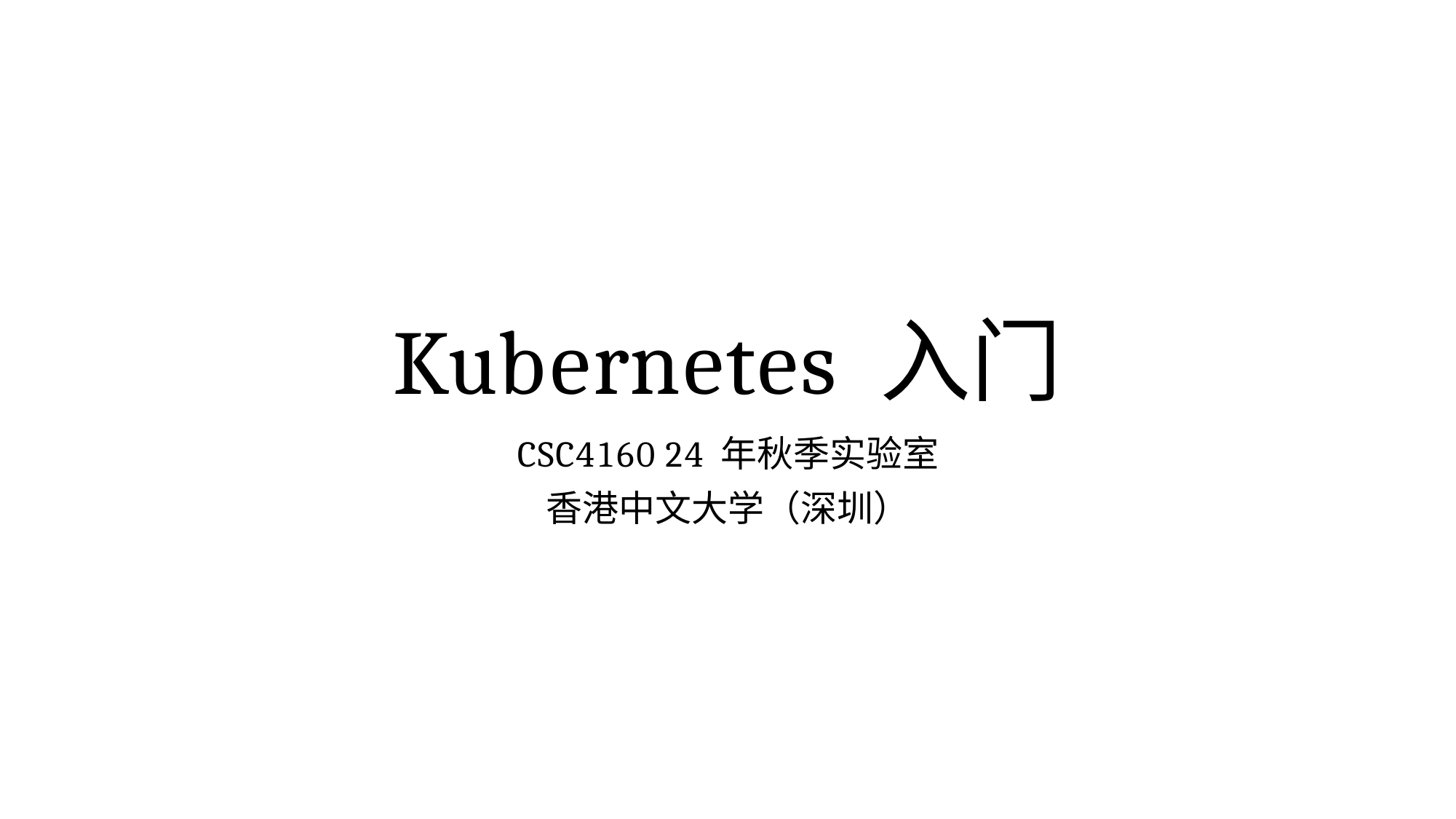

# Kubernetes 入门
CSC4160 24 年秋季实验室
香港中文大学（深圳）